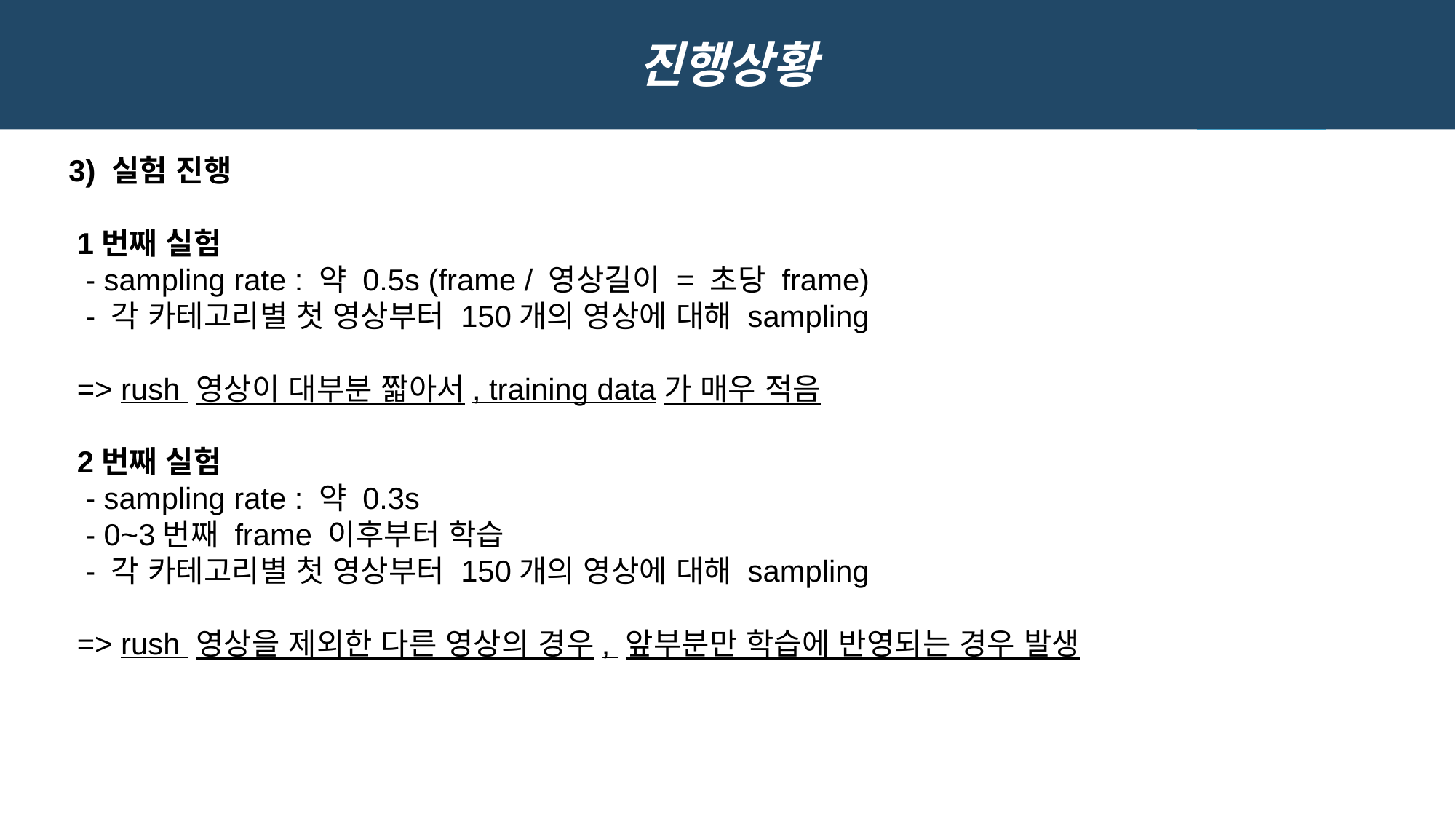

진행상황

  3) 실험 진행

   1번째 실험
    - sampling rate : 약 0.5s (frame / 영상길이 = 초당 frame)
    - 각 카테고리별 첫 영상부터 150개의 영상에 대해 sampling

   => rush 영상이 대부분 짧아서, training data가 매우 적음

   2번째 실험
    - sampling rate : 약 0.3s
    - 0~3번째 frame 이후부터 학습
    - 각 카테고리별 첫 영상부터 150개의 영상에 대해 sampling

   => rush 영상을 제외한 다른 영상의 경우, 앞부분만 학습에 반영되는 경우 발생